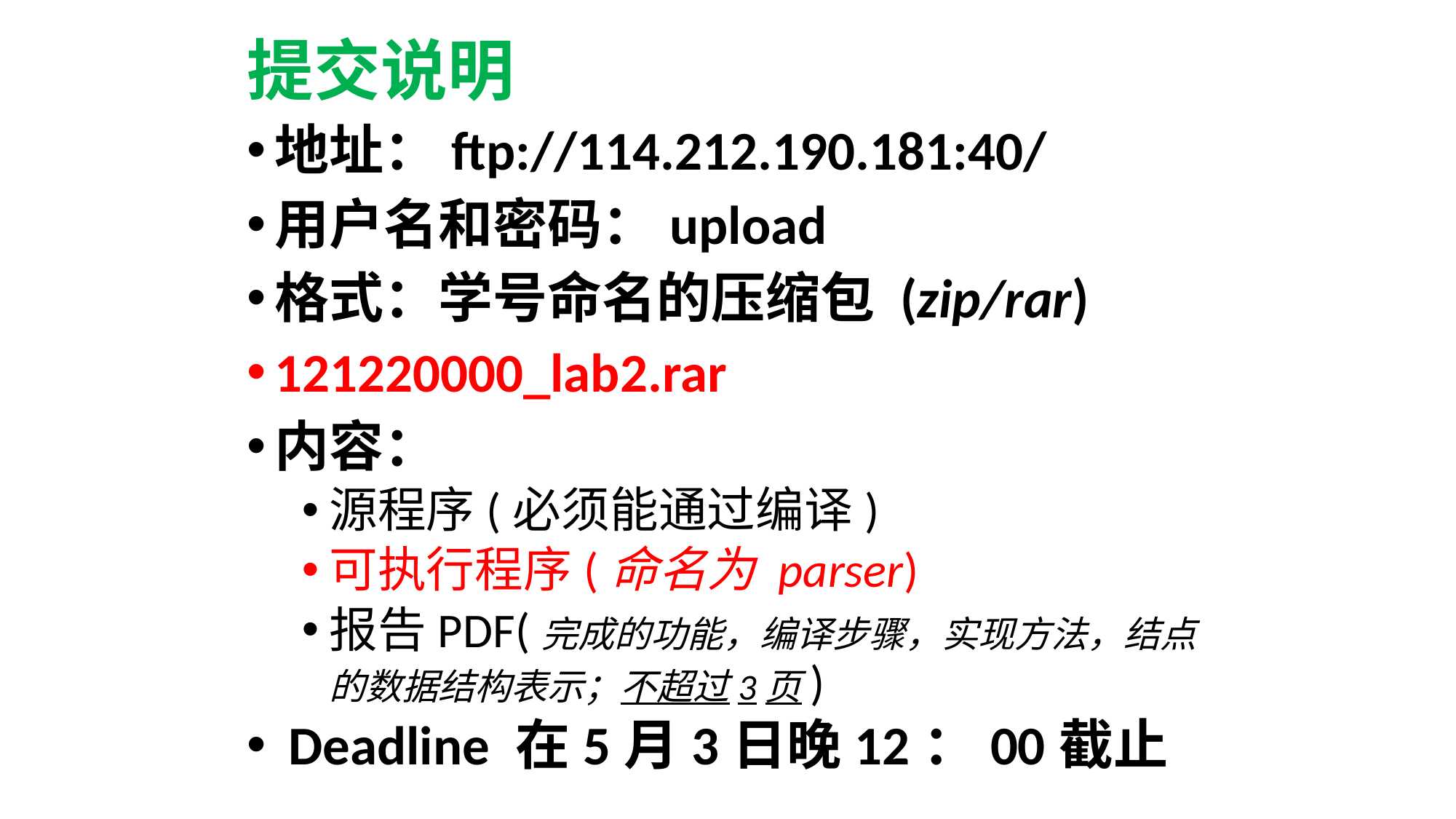

# 提交说明
地址：ftp://114.212.190.181:40/
用户名和密码：upload
格式：学号命名的压缩包 (zip/rar)
121220000_lab2.rar
内容：
源程序(必须能通过编译)
可执行程序(命名为 parser)
报告PDF(完成的功能，编译步骤，实现方法，结点的数据结构表示；不超过3页)
Deadline 在5月3日晚12：00截止